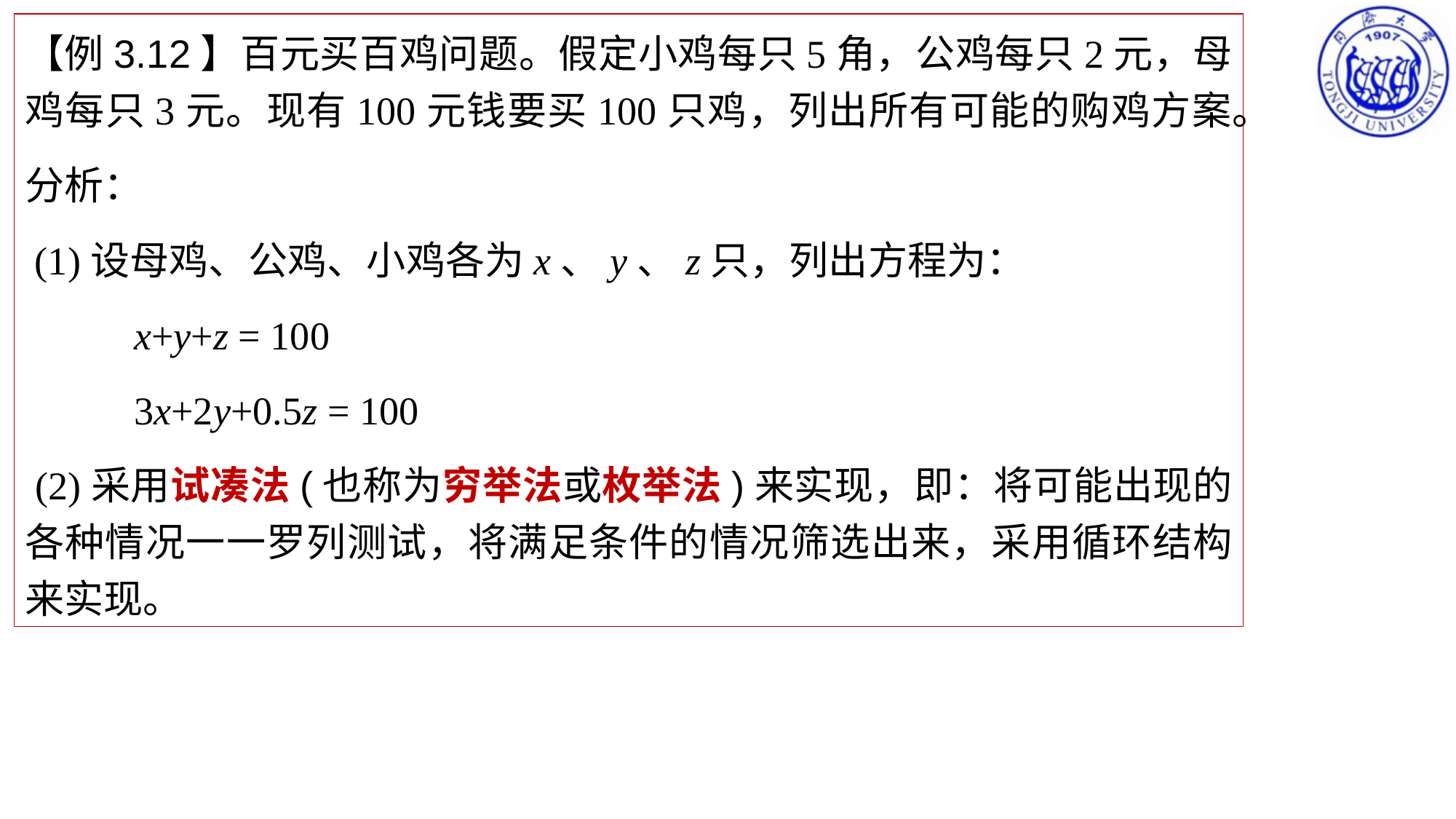

【例3.12】百元买百鸡问题。假定小鸡每只5角，公鸡每只2元，母鸡每只3元。现有100元钱要买100只鸡，列出所有可能的购鸡方案。
分析：
 (1)设母鸡、公鸡、小鸡各为x、y、z只，列出方程为：
	x+y+z = 100
	3x+2y+0.5z = 100
 (2)采用试凑法(也称为穷举法或枚举法)来实现，即：将可能出现的各种情况一一罗列测试，将满足条件的情况筛选出来，采用循环结构来实现。